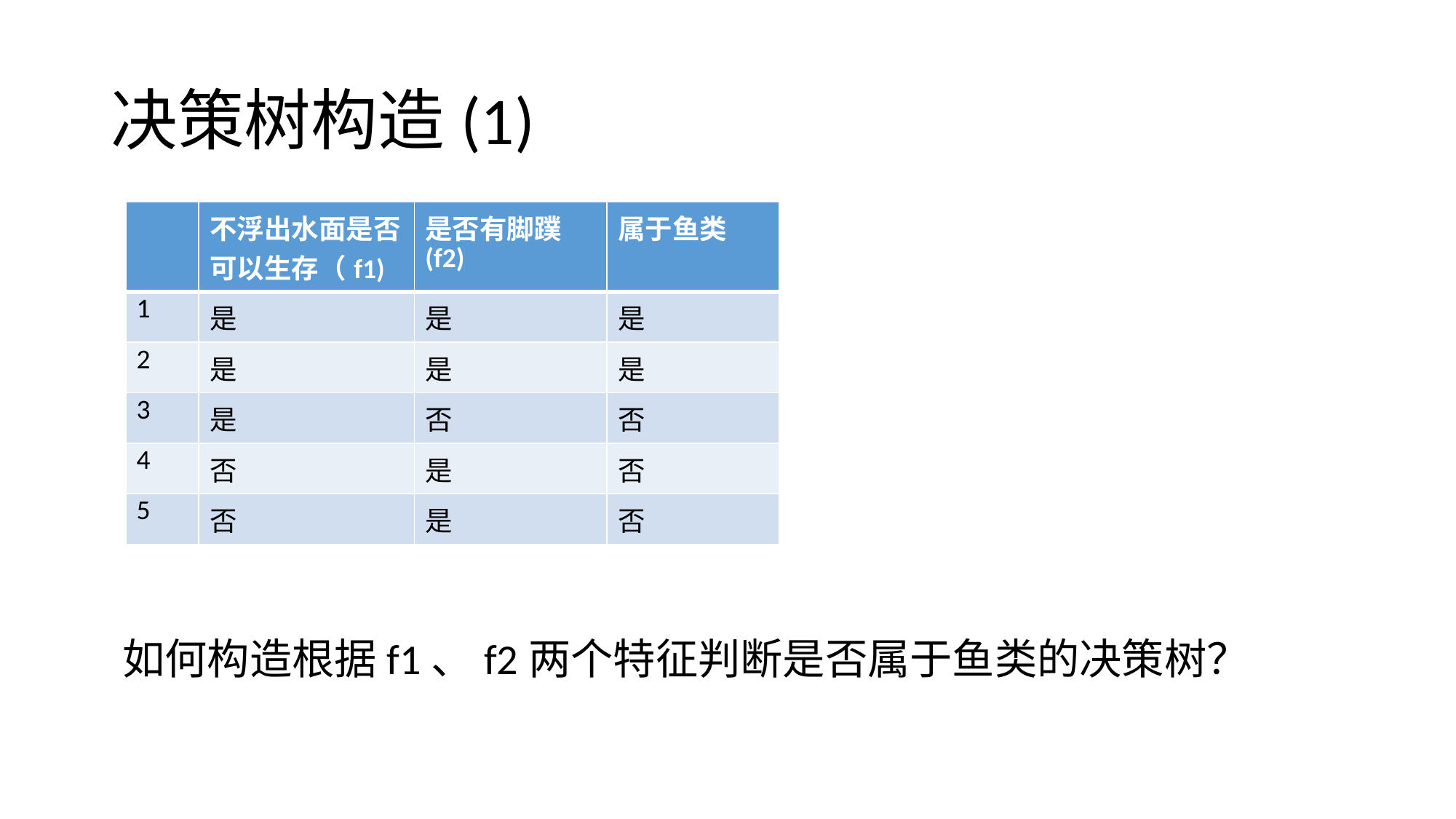

# 决策树构造(1)
|  | 不浮出水面是否可以生存（f1) | 是否有脚蹼(f2) | 属于鱼类 |
| --- | --- | --- | --- |
| 1 | 是 | 是 | 是 |
| 2 | 是 | 是 | 是 |
| 3 | 是 | 否 | 否 |
| 4 | 否 | 是 | 否 |
| 5 | 否 | 是 | 否 |
如何构造根据f1、f2两个特征判断是否属于鱼类的决策树？